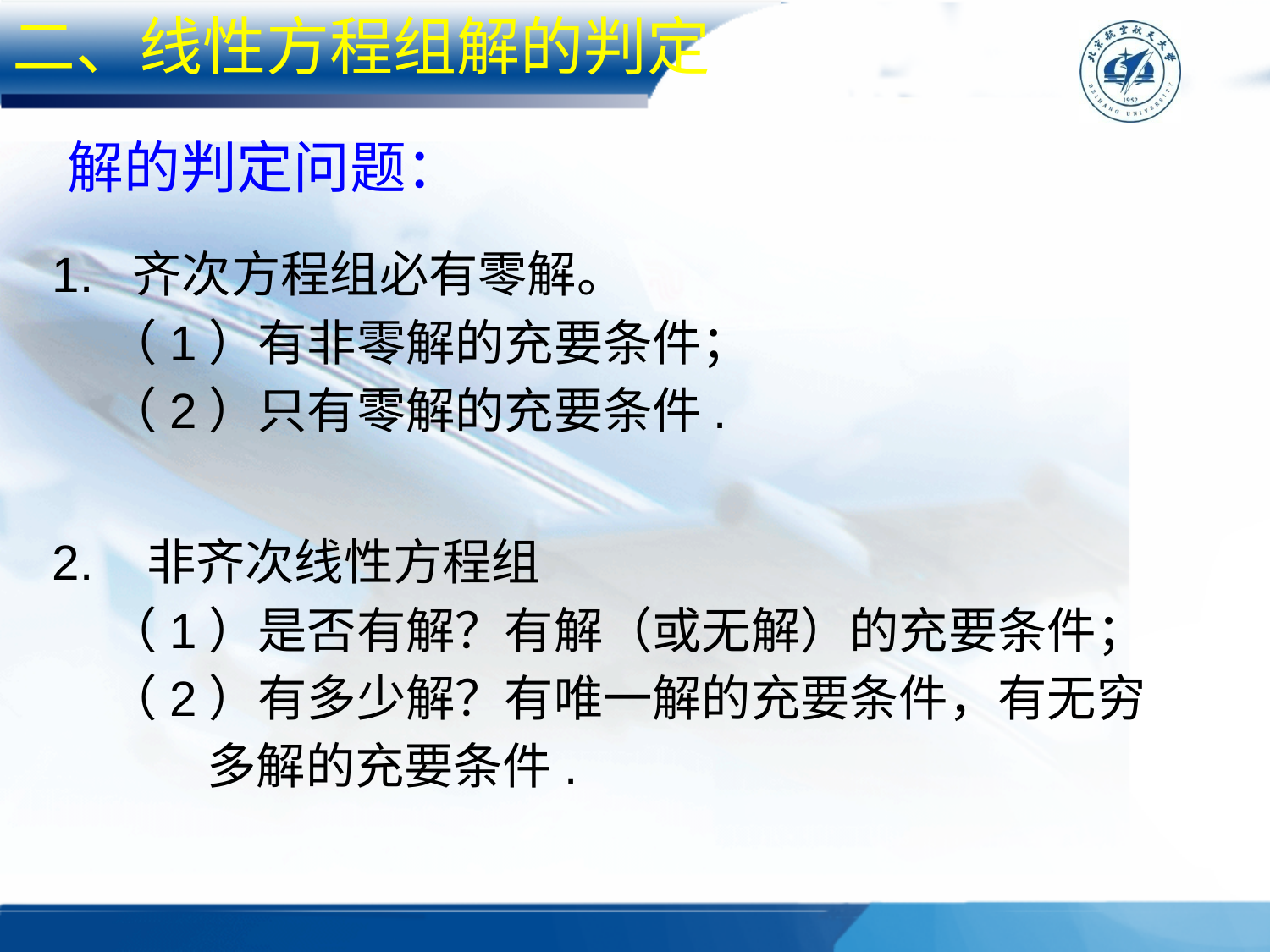

二、线性方程组解的判定
解的判定问题：
1.  齐次方程组必有零解。
    （1）有非零解的充要条件；
    （2）只有零解的充要条件.
2.   非齐次线性方程组
    （1）是否有解？有解（或无解）的充要条件；
    （2）有多少解？有唯一解的充要条件，有无穷
             多解的充要条件.